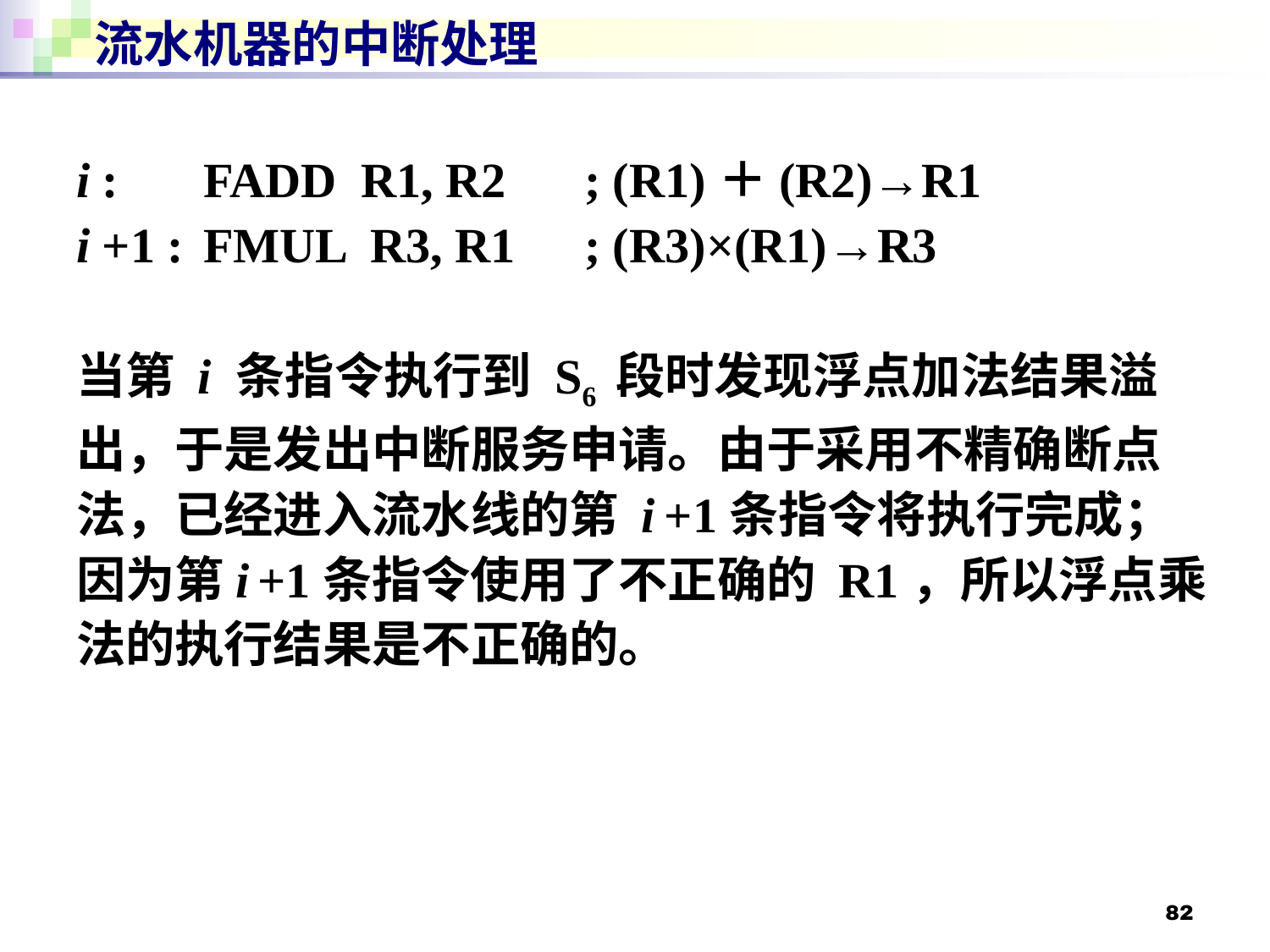

# 流水机器的中断处理
i :	FADD  R1, R2	; (R1)＋(R2)→R1
i +1 :	FMUL  R3, R1	; (R3)×(R1)→R3

当第 i 条指令执行到 S6 段时发现浮点加法结果溢出，于是发出中断服务申请。由于采用不精确断点法，已经进入流水线的第 i +1条指令将执行完成；因为第i +1条指令使用了不正确的 R1，所以浮点乘法的执行结果是不正确的。
82